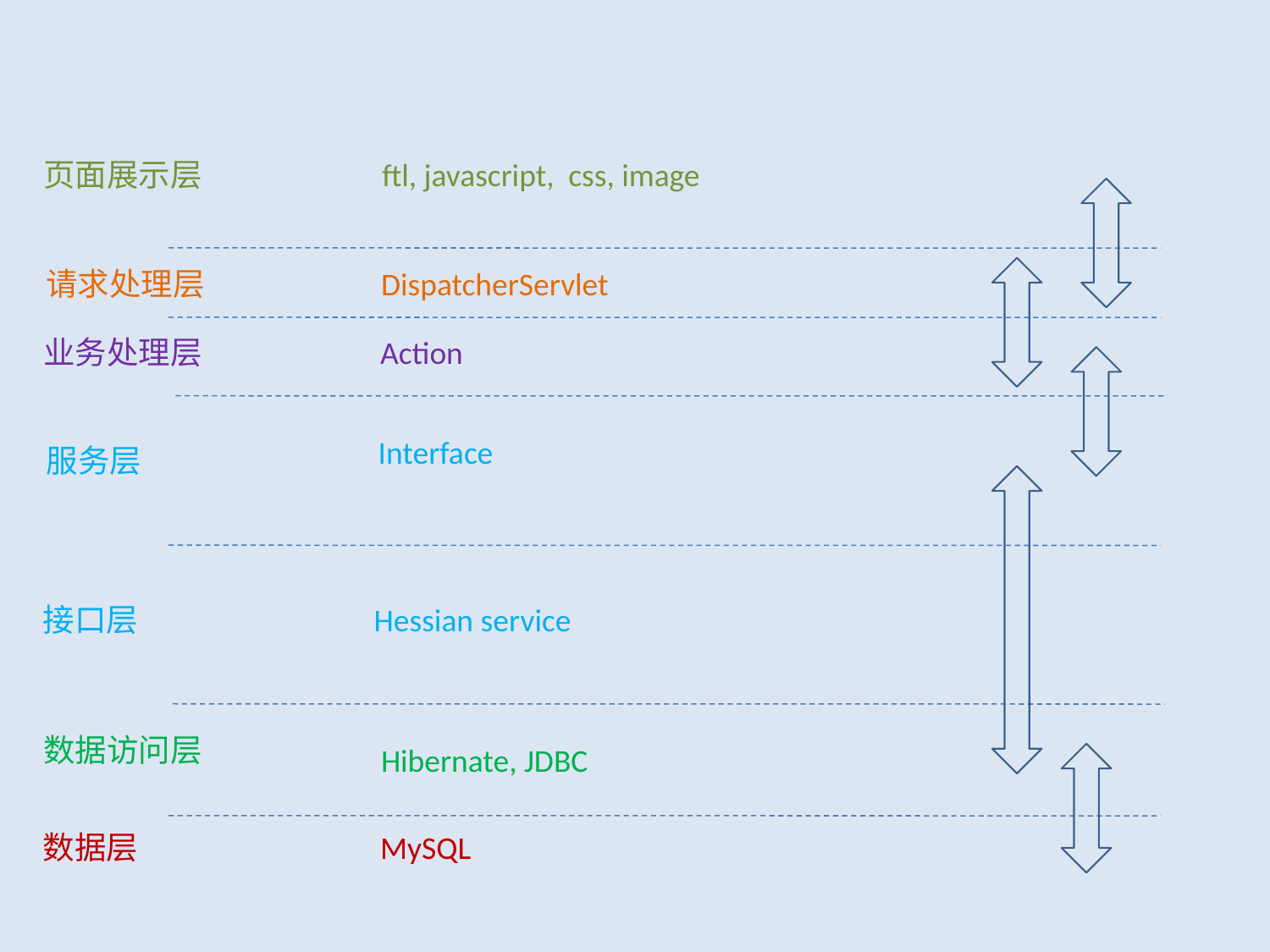

页面展示层
ftl, javascript,  css, image

请求处理层
DispatcherServlet

业务处理层
Action

Interface
服务层

接口层
Hessian service
数据访问层
Hibernate, JDBC

数据层
MySQL